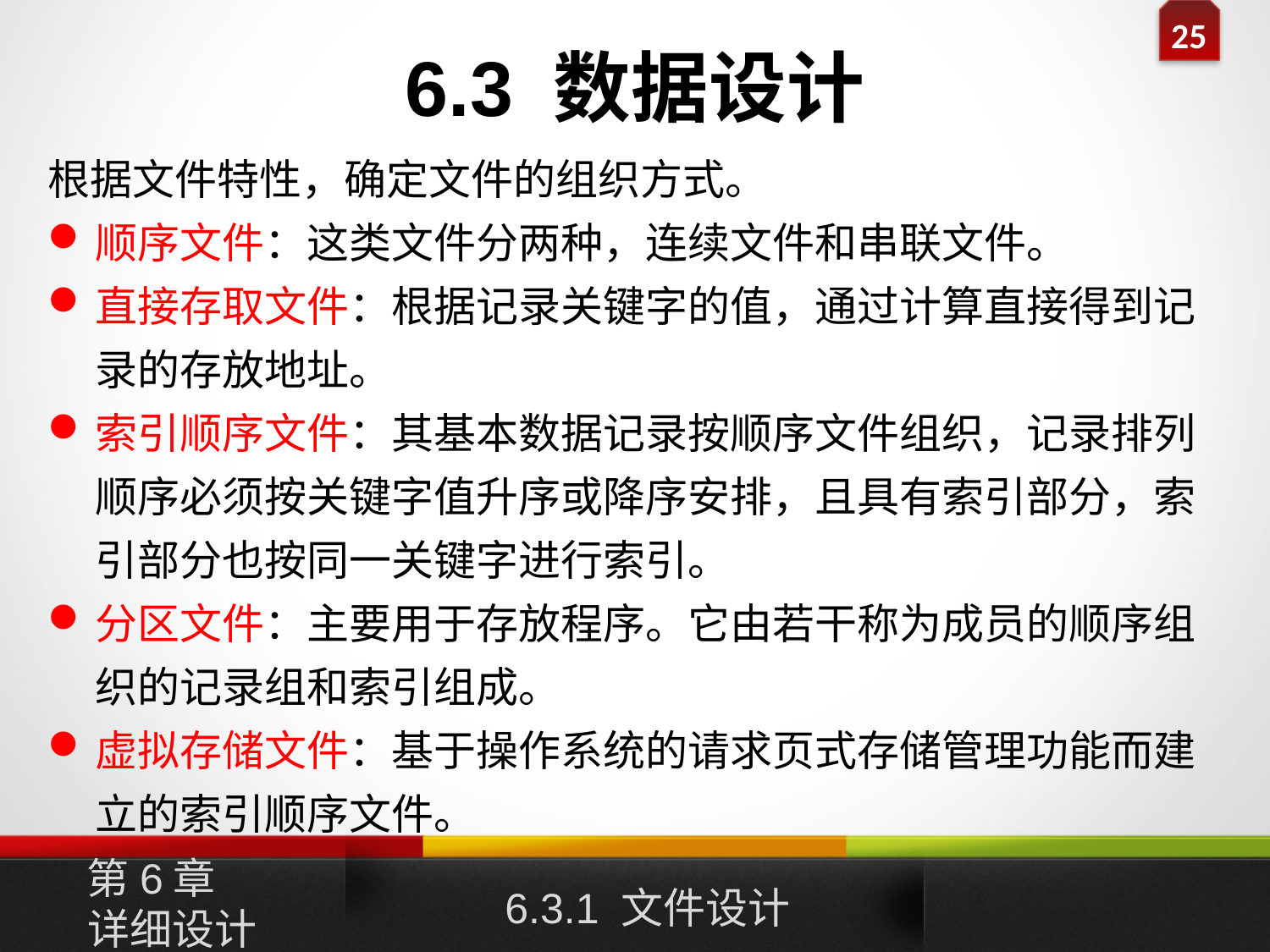

# 6.3 数据设计
根据文件特性，确定文件的组织方式。
顺序文件：这类文件分两种，连续文件和串联文件。
直接存取文件：根据记录关键字的值，通过计算直接得到记录的存放地址。
索引顺序文件：其基本数据记录按顺序文件组织，记录排列顺序必须按关键字值升序或降序安排，且具有索引部分，索引部分也按同一关键字进行索引。
分区文件：主要用于存放程序。它由若干称为成员的顺序组织的记录组和索引组成。
虚拟存储文件：基于操作系统的请求页式存储管理功能而建立的索引顺序文件。
第6章
详细设计
6.3.1 文件设计